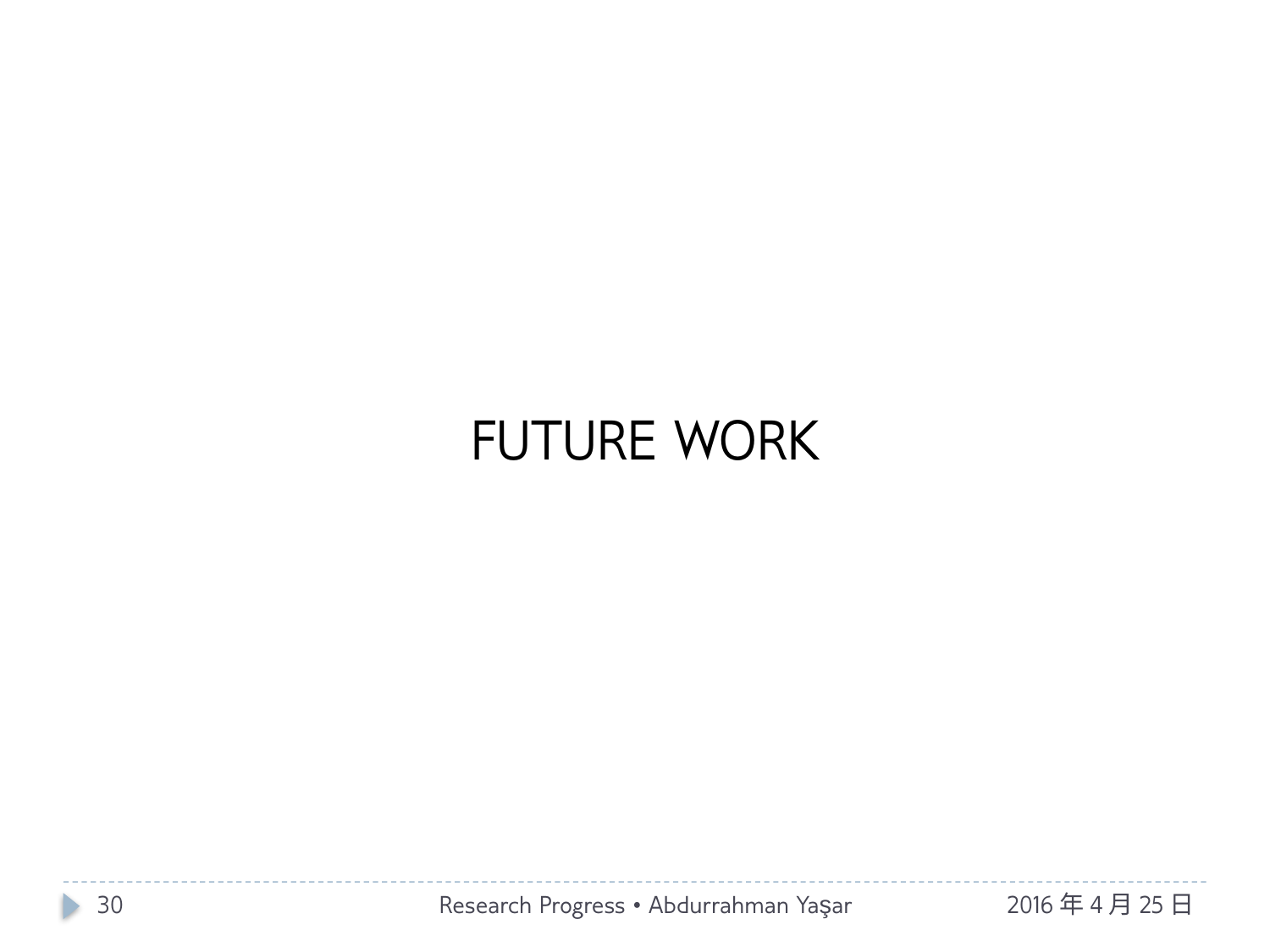

FUTURE WORK
30
Research Progress • Abdurrahman Yaşar
2016年4月25日